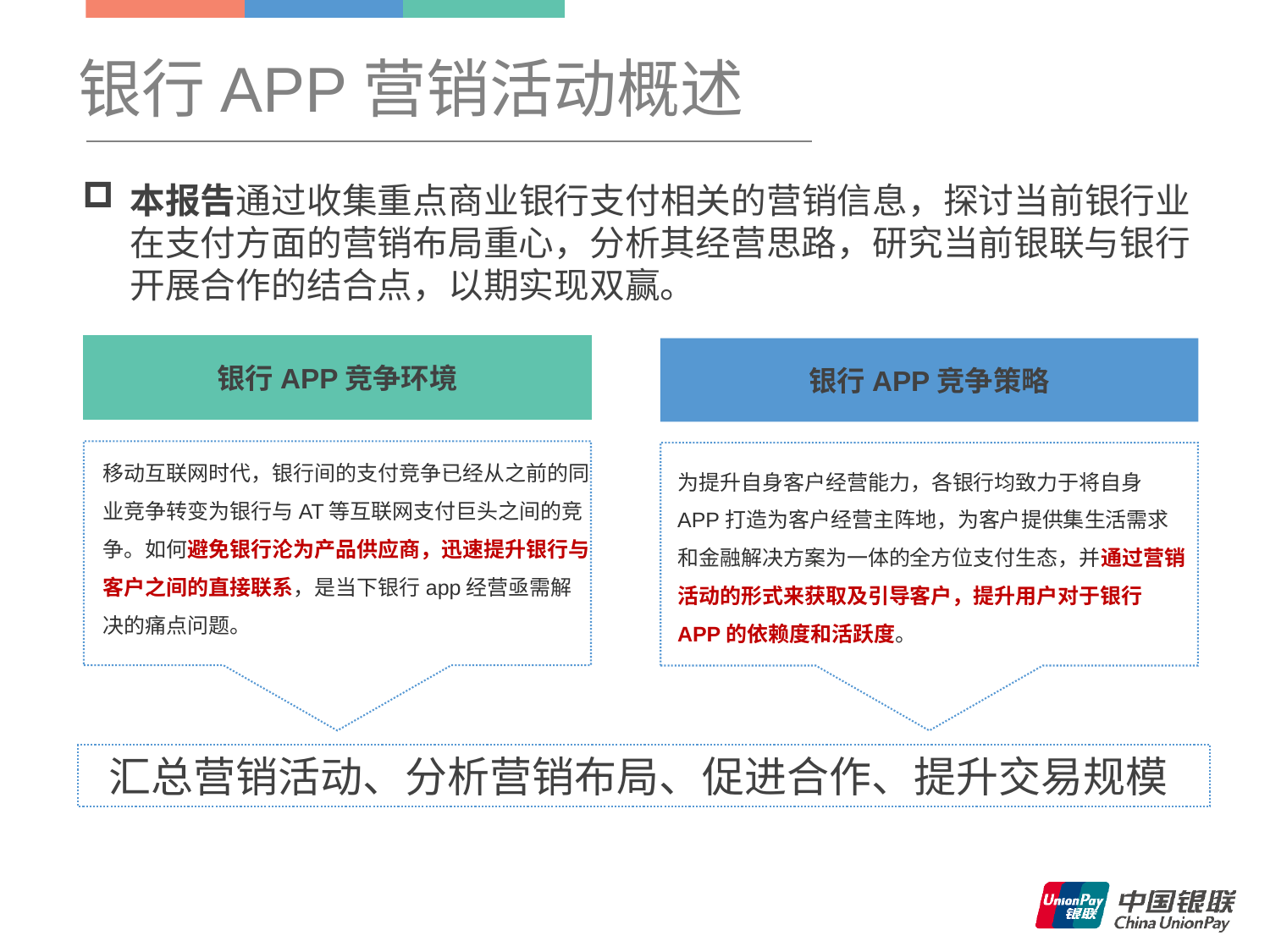

银行APP营销活动概述
本报告通过收集重点商业银行支付相关的营销信息，探讨当前银行业在支付方面的营销布局重心，分析其经营思路，研究当前银联与银行开展合作的结合点，以期实现双赢。
银行APP竞争环境
银行APP竞争策略

移动互联网时代，银行间的支付竞争已经从之前的同业竞争转变为银行与AT等互联网支付巨头之间的竞争。如何避免银行沦为产品供应商，迅速提升银行与客户之间的直接联系，是当下银行app经营亟需解决的痛点问题。

为提升自身客户经营能力，各银行均致力于将自身APP打造为客户经营主阵地，为客户提供集生活需求和金融解决方案为一体的全方位支付生态，并通过营销活动的形式来获取及引导客户，提升用户对于银行APP的依赖度和活跃度。
汇总营销活动、分析营销布局、促进合作、提升交易规模